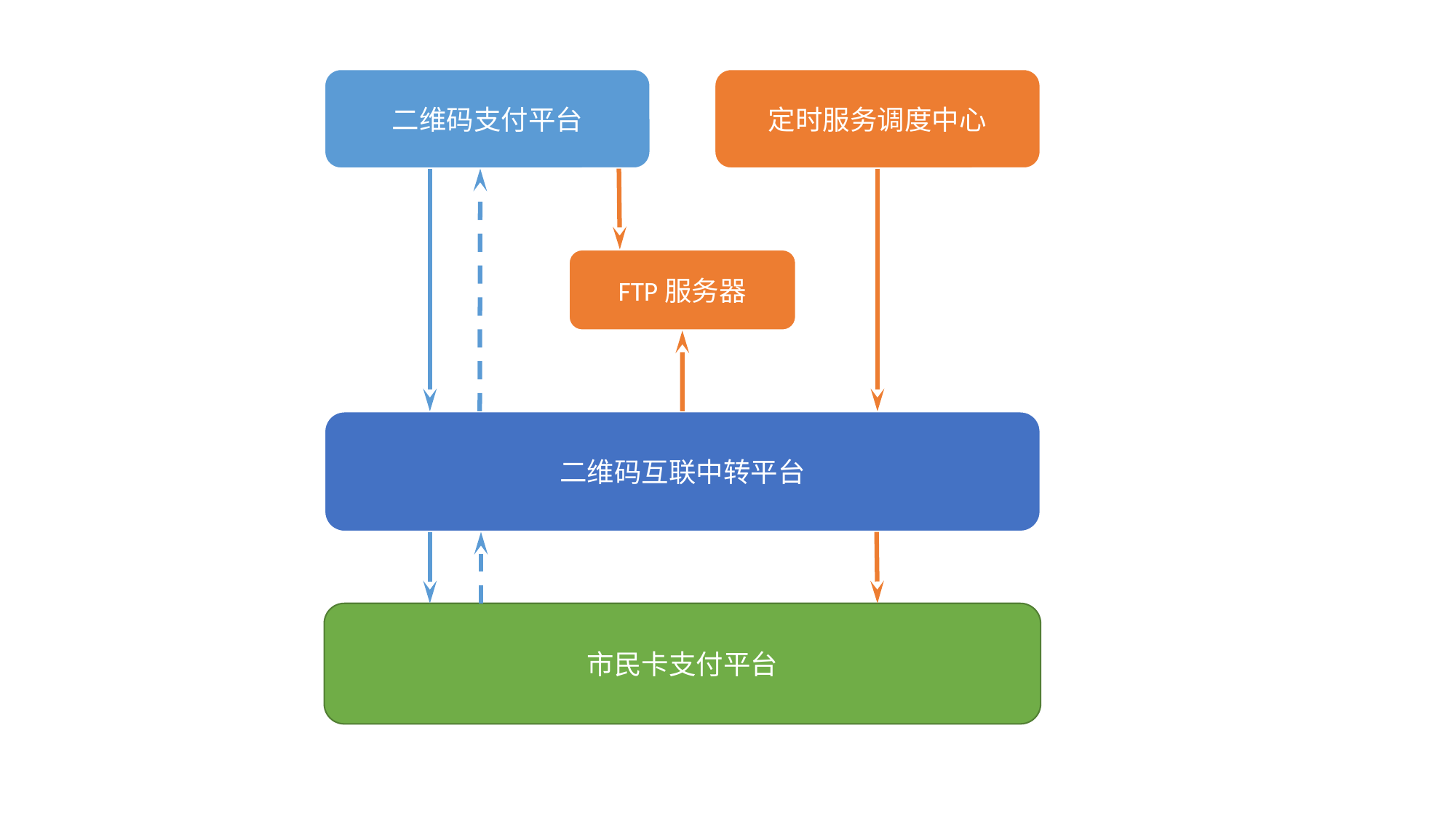

二维码支付平台
定时服务调度中心
FTP服务器
二维码互联中转平台
市民卡支付平台